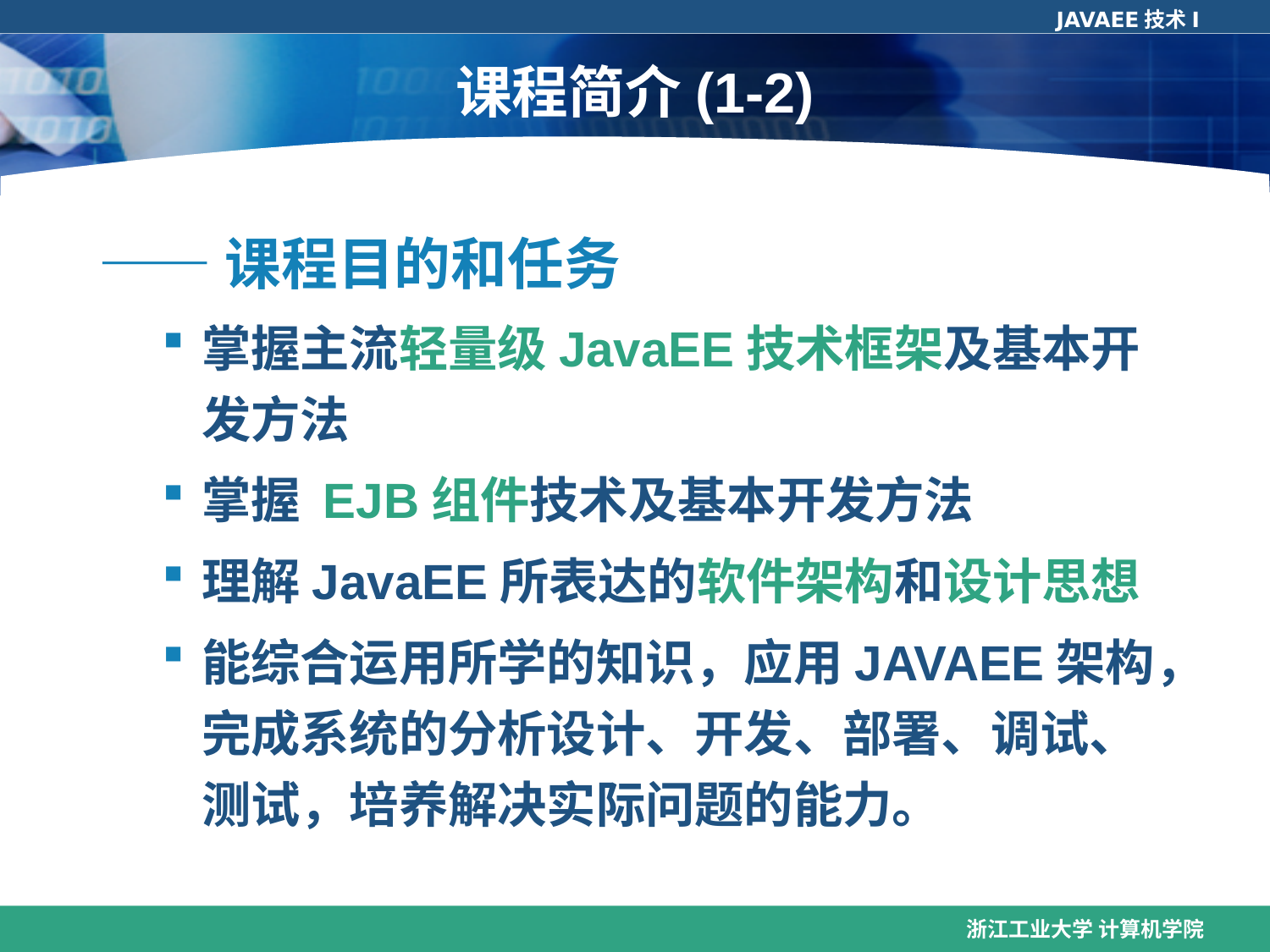

# 课程简介(1-2)
——课程目的和任务
掌握主流轻量级JavaEE技术框架及基本开发方法
掌握 EJB组件技术及基本开发方法
理解JavaEE所表达的软件架构和设计思想
能综合运用所学的知识，应用JAVAEE架构，完成系统的分析设计、开发、部署、调试、测试，培养解决实际问题的能力。